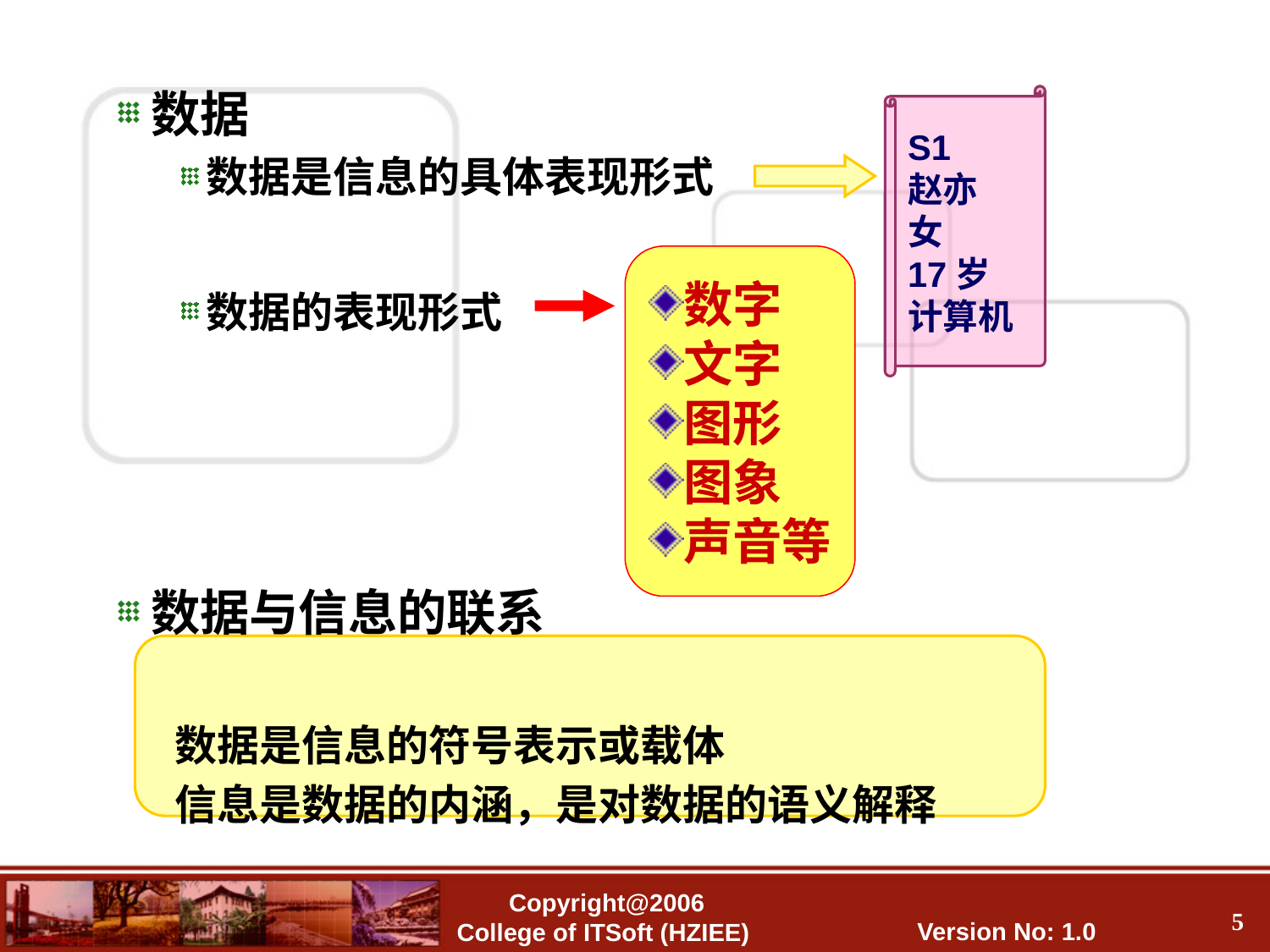

数据
数据是信息的具体表现形式

数据的表现形式

数据与信息的联系

数据是信息的符号表示或载体
信息是数据的内涵，是对数据的语义解释
S1
赵亦
女
17岁
计算机

数字
文字
图形
图象
声音等